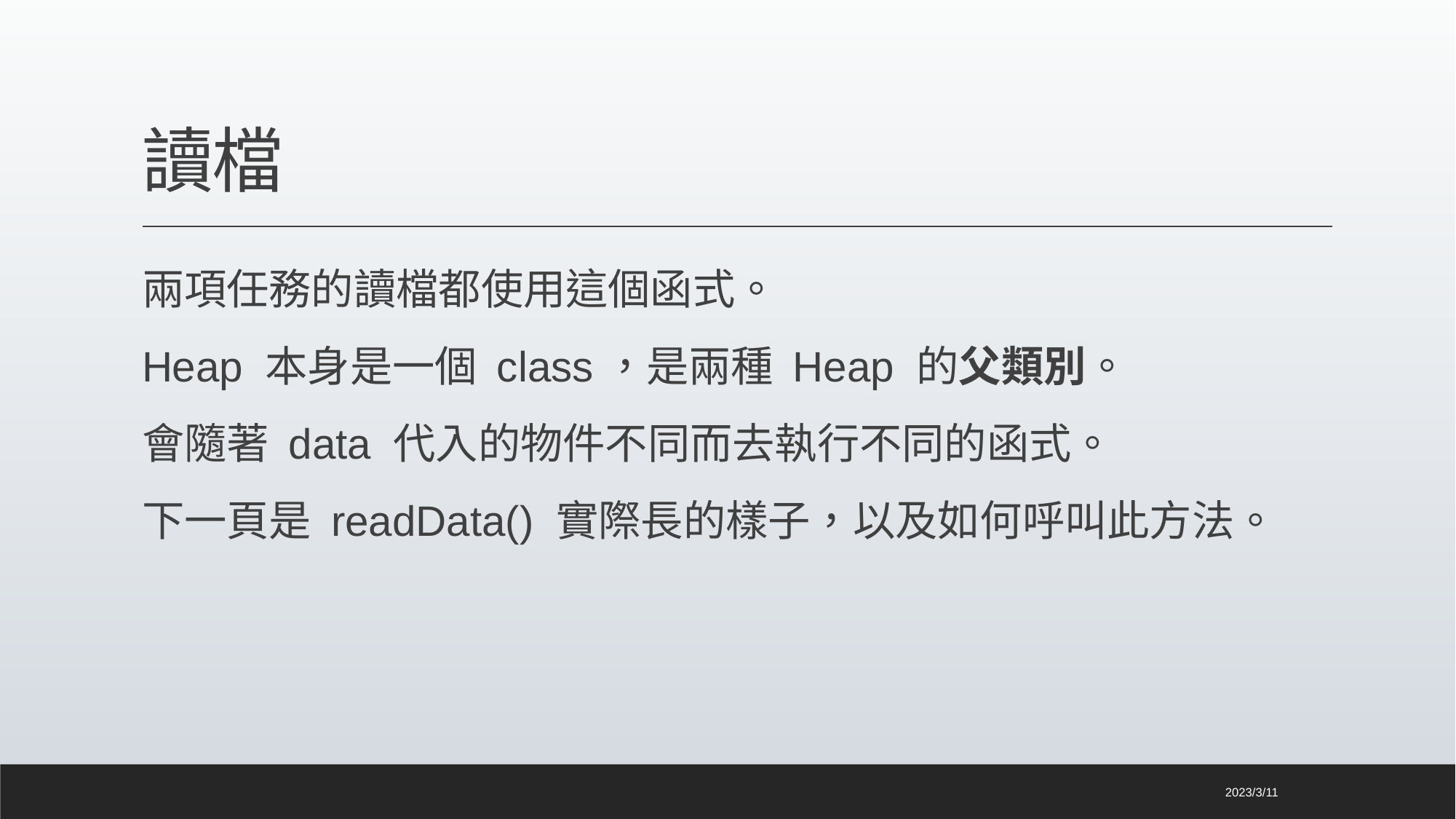

# 讀檔
兩項任務的讀檔都使用這個函式。
Heap 本身是一個 class，是兩種 Heap 的父類別。
會隨著 data 代入的物件不同而去執行不同的函式。
下一頁是 readData() 實際長的樣子，以及如何呼叫此方法。
2023/3/11